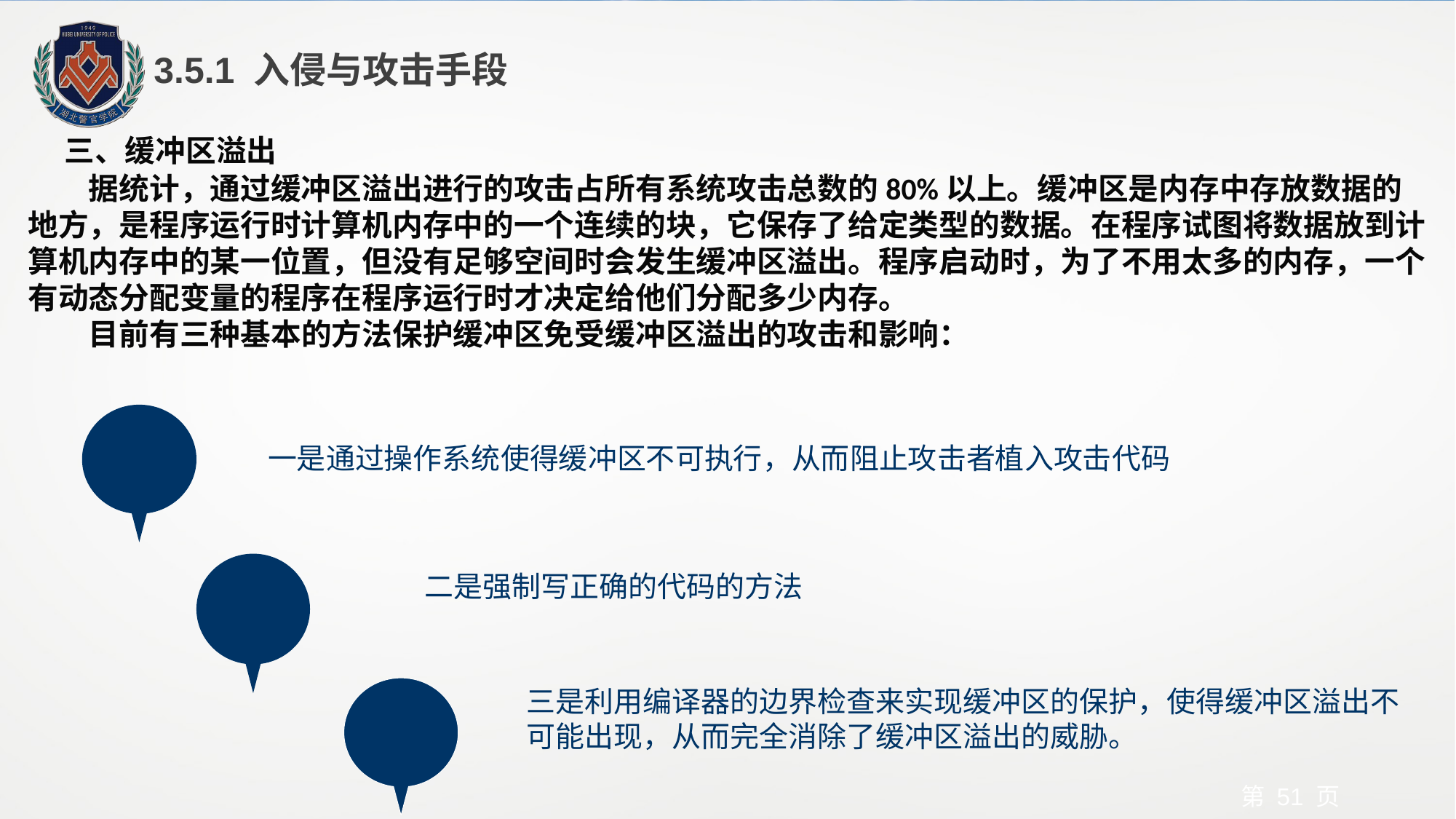

3.5.1 入侵与攻击手段
　三、缓冲区溢出
　　据统计，通过缓冲区溢出进行的攻击占所有系统攻击总数的80%以上。缓冲区是内存中存放数据的地方，是程序运行时计算机内存中的一个连续的块，它保存了给定类型的数据。在程序试图将数据放到计算机内存中的某一位置，但没有足够空间时会发生缓冲区溢出。程序启动时，为了不用太多的内存，一个有动态分配变量的程序在程序运行时才决定给他们分配多少内存。
　　目前有三种基本的方法保护缓冲区免受缓冲区溢出的攻击和影响：

一是通过操作系统使得缓冲区不可执行，从而阻止攻击者植入攻击代码

二是强制写正确的代码的方法

三是利用编译器的边界检查来实现缓冲区的保护，使得缓冲区溢出不可能出现，从而完全消除了缓冲区溢出的威胁。